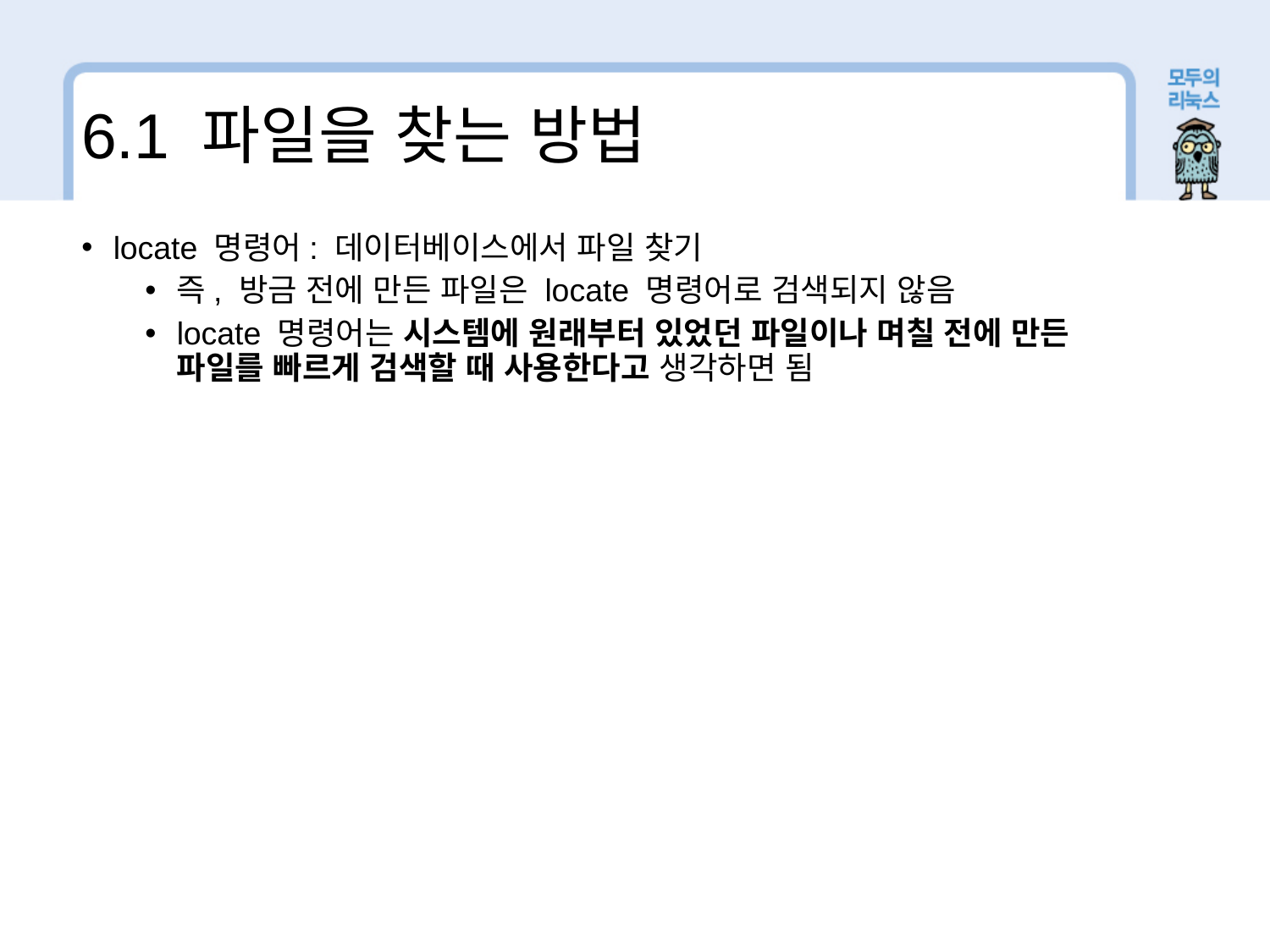

6.1 파일을 찾는 방법
locate 명령어: 데이터베이스에서 파일 찾기
즉, 방금 전에 만든 파일은 locate 명령어로 검색되지 않음
locate 명령어는 시스템에 원래부터 있었던 파일이나 며칠 전에 만든 파일를 빠르게 검색할 때 사용한다고 생각하면 됨